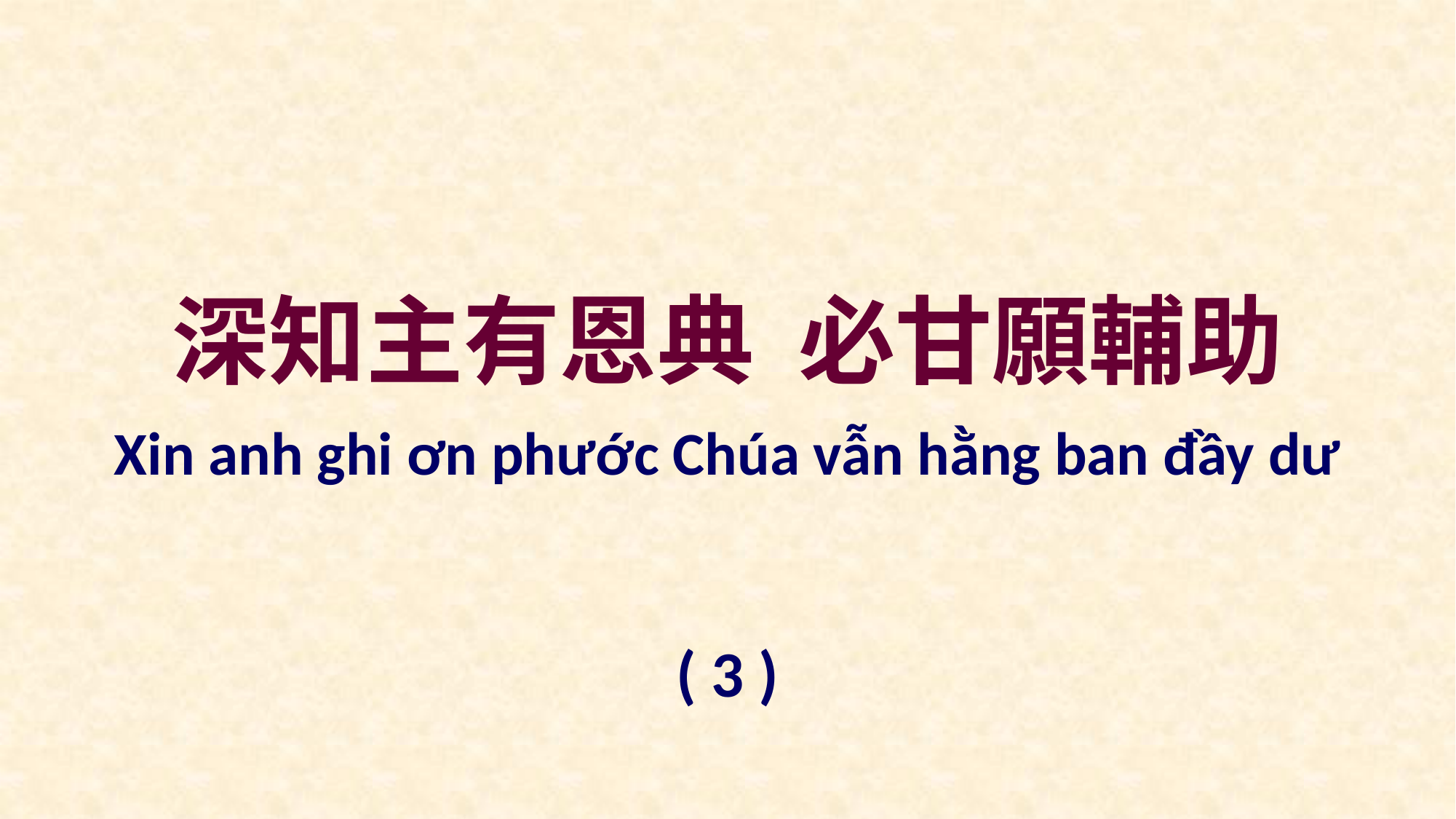

深知主有恩典  必甘願輔助
Xin anh ghi ơn phước Chúa vẫn hằng ban đầy dư
( 3 )